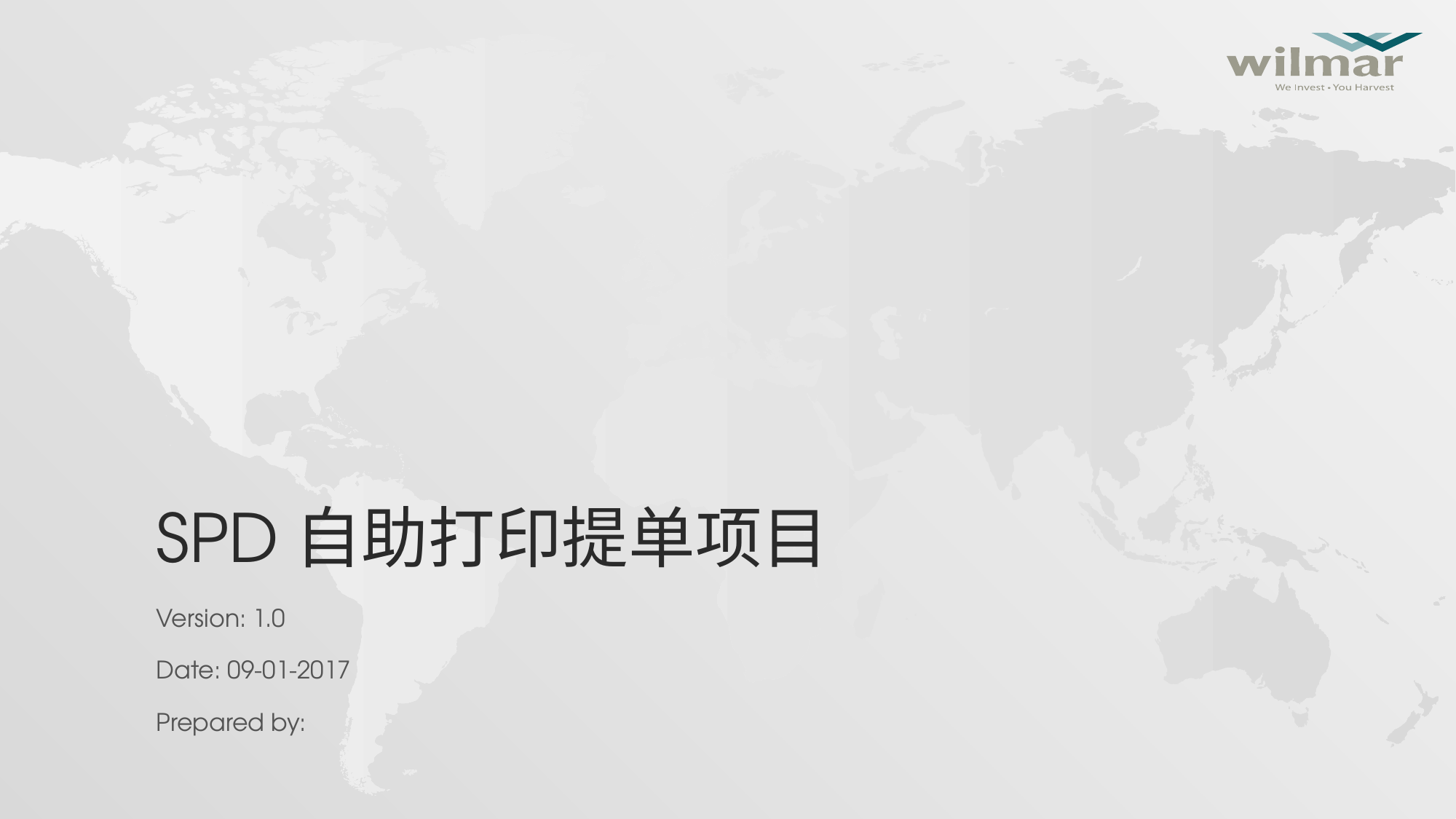

# SPD自助打印提单项目
Version: 1.0

Date: 09-01-2017

Prepared by: